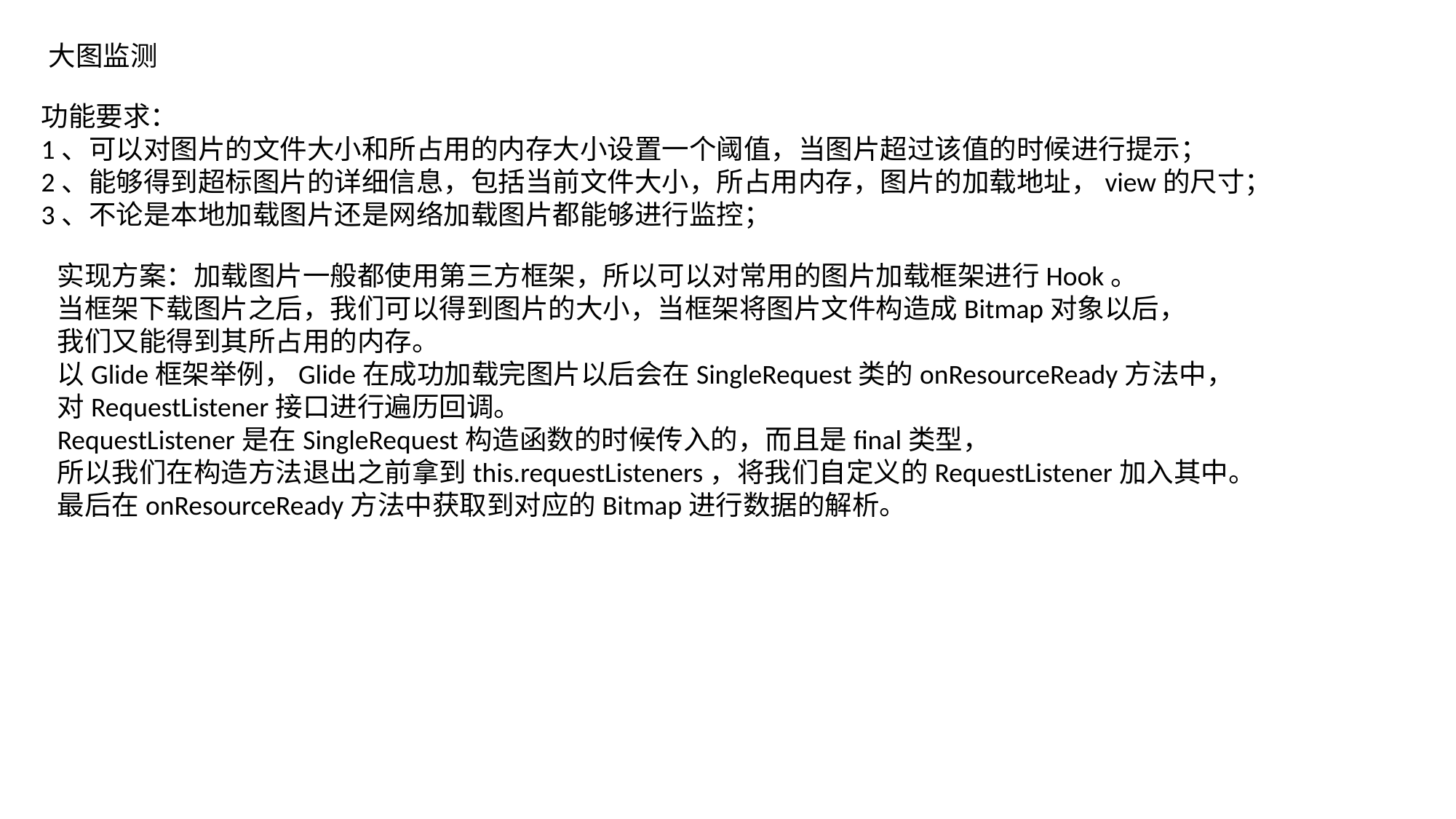

大图监测
功能要求：
1、可以对图片的文件大小和所占用的内存大小设置一个阈值，当图片超过该值的时候进行提示；
2、能够得到超标图片的详细信息，包括当前文件大小，所占用内存，图片的加载地址，view的尺寸；
3、不论是本地加载图片还是网络加载图片都能够进行监控；
实现方案：加载图片一般都使用第三方框架，所以可以对常用的图片加载框架进行Hook。
当框架下载图片之后，我们可以得到图片的大小，当框架将图片文件构造成Bitmap对象以后，
我们又能得到其所占用的内存。
以Glide框架举例，Glide在成功加载完图片以后会在SingleRequest类的onResourceReady方法中，
对RequestListener接口进行遍历回调。
RequestListener是在SingleRequest构造函数的时候传入的，而且是final类型，
所以我们在构造方法退出之前拿到this.requestListeners，将我们自定义的RequestListener加入其中。
最后在onResourceReady方法中获取到对应的Bitmap进行数据的解析。